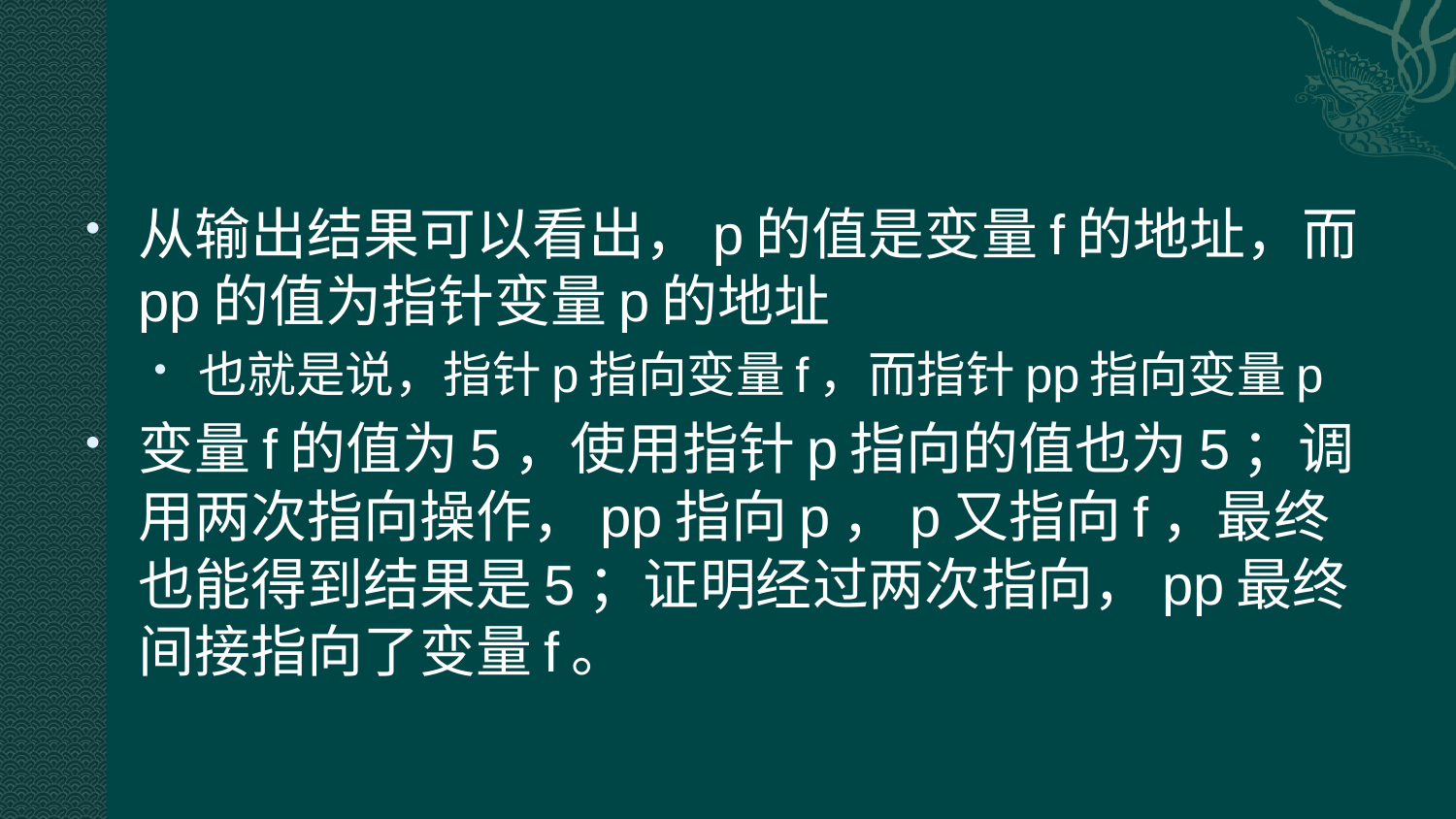

#
从输出结果可以看出，p的值是变量f的地址，而pp的值为指针变量p的地址
也就是说，指针p指向变量f，而指针pp指向变量p
变量f的值为5，使用指针p指向的值也为5；调用两次指向操作，pp指向p，p又指向f，最终也能得到结果是5；证明经过两次指向，pp最终间接指向了变量f。